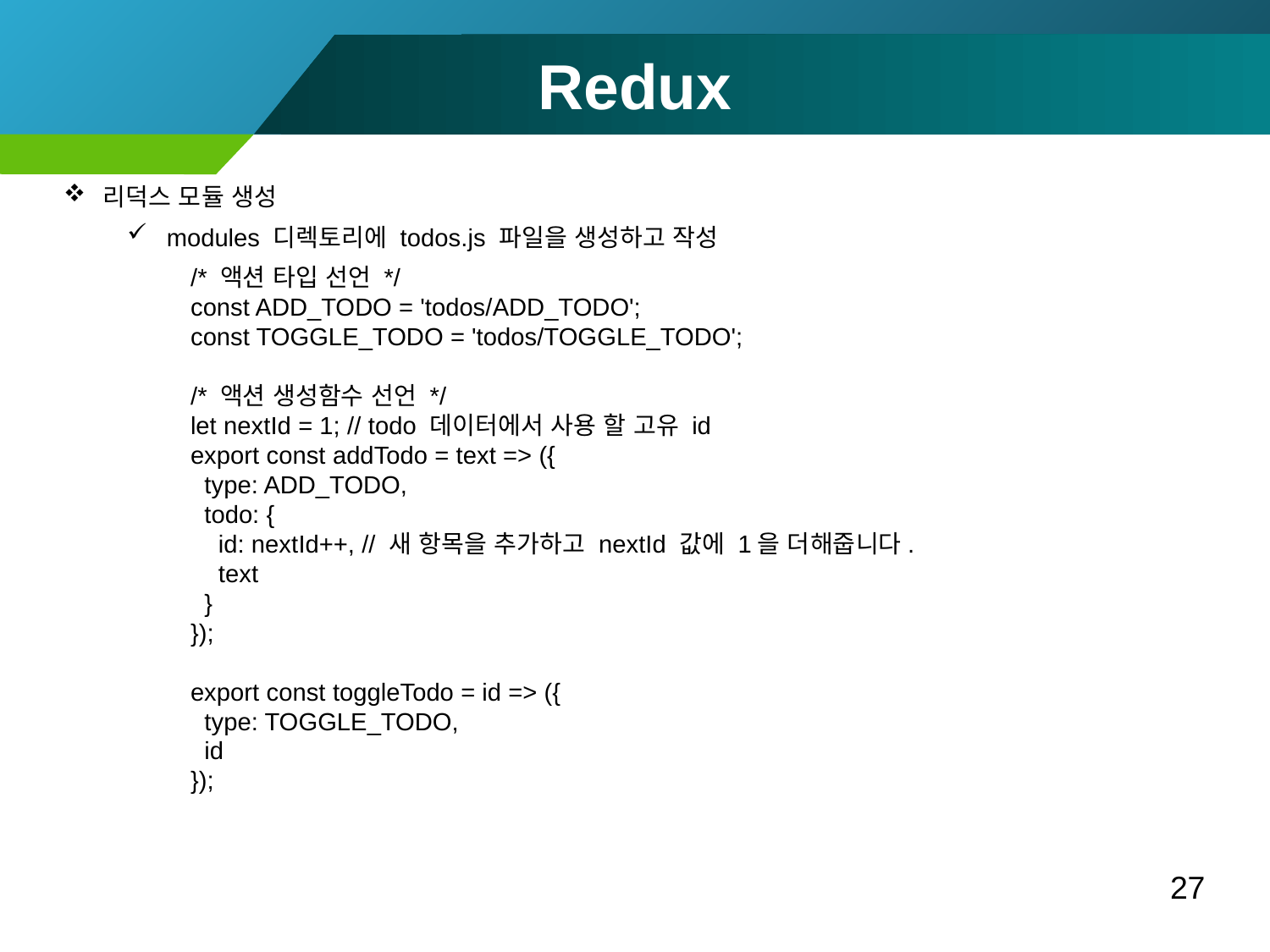

Redux
리덕스 모듈 생성
modules 디렉토리에 todos.js 파일을 생성하고 작성
/* 액션 타입 선언 */
const ADD_TODO = 'todos/ADD_TODO';
const TOGGLE_TODO = 'todos/TOGGLE_TODO';

/* 액션 생성함수 선언 */
let nextId = 1; // todo 데이터에서 사용 할 고유 id
export const addTodo = text => ({
  type: ADD_TODO,
  todo: {
    id: nextId++, // 새 항목을 추가하고 nextId 값에 1을 더해줍니다.
    text
  }
});

export const toggleTodo = id => ({
  type: TOGGLE_TODO,
  id
});

27